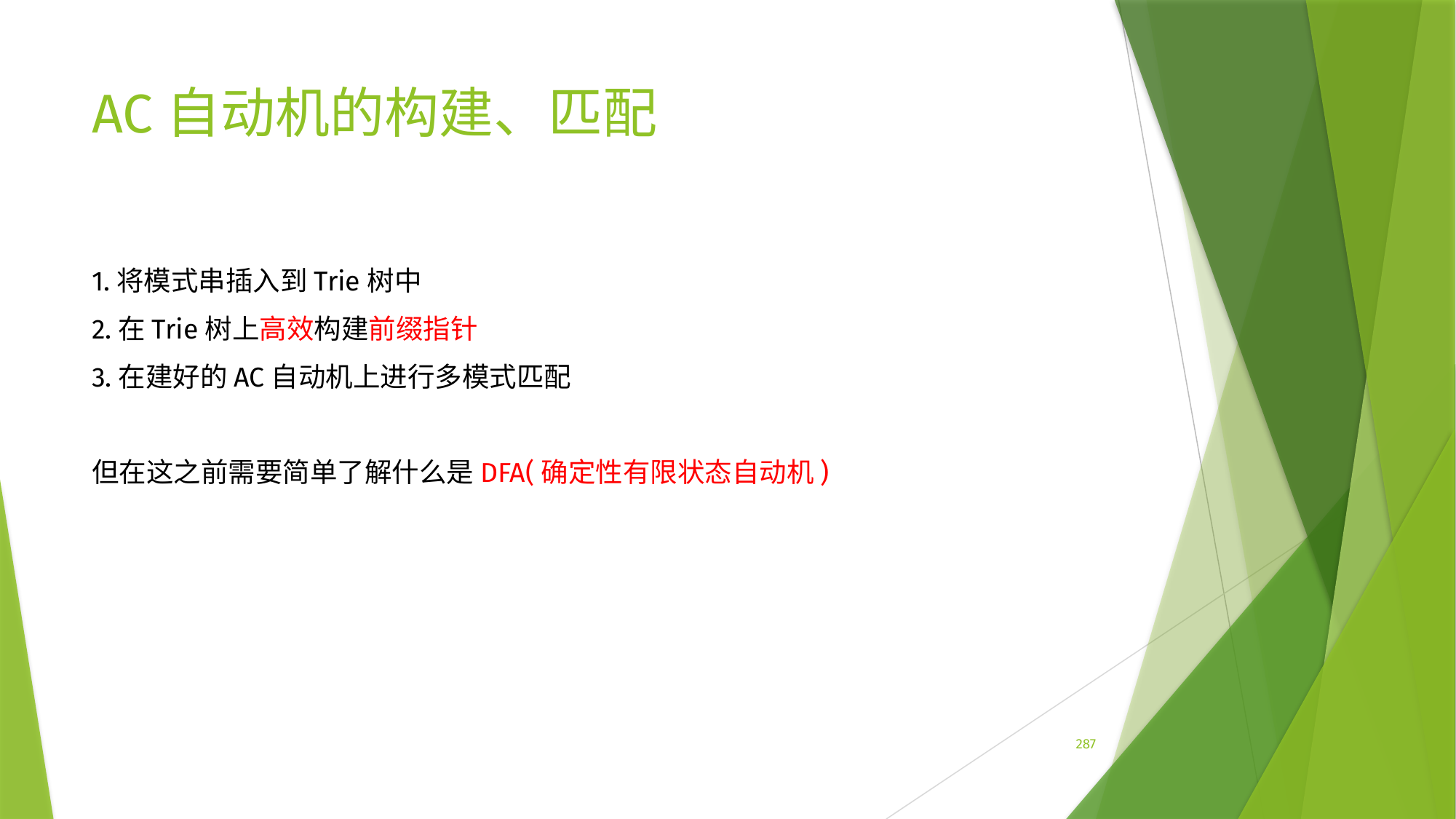

# AC自动机的构建、匹配
1.将模式串插入到Trie树中
2.在Trie树上高效构建前缀指针
3.在建好的AC自动机上进行多模式匹配

但在这之前需要简单了解什么是DFA(确定性有限状态自动机)
287